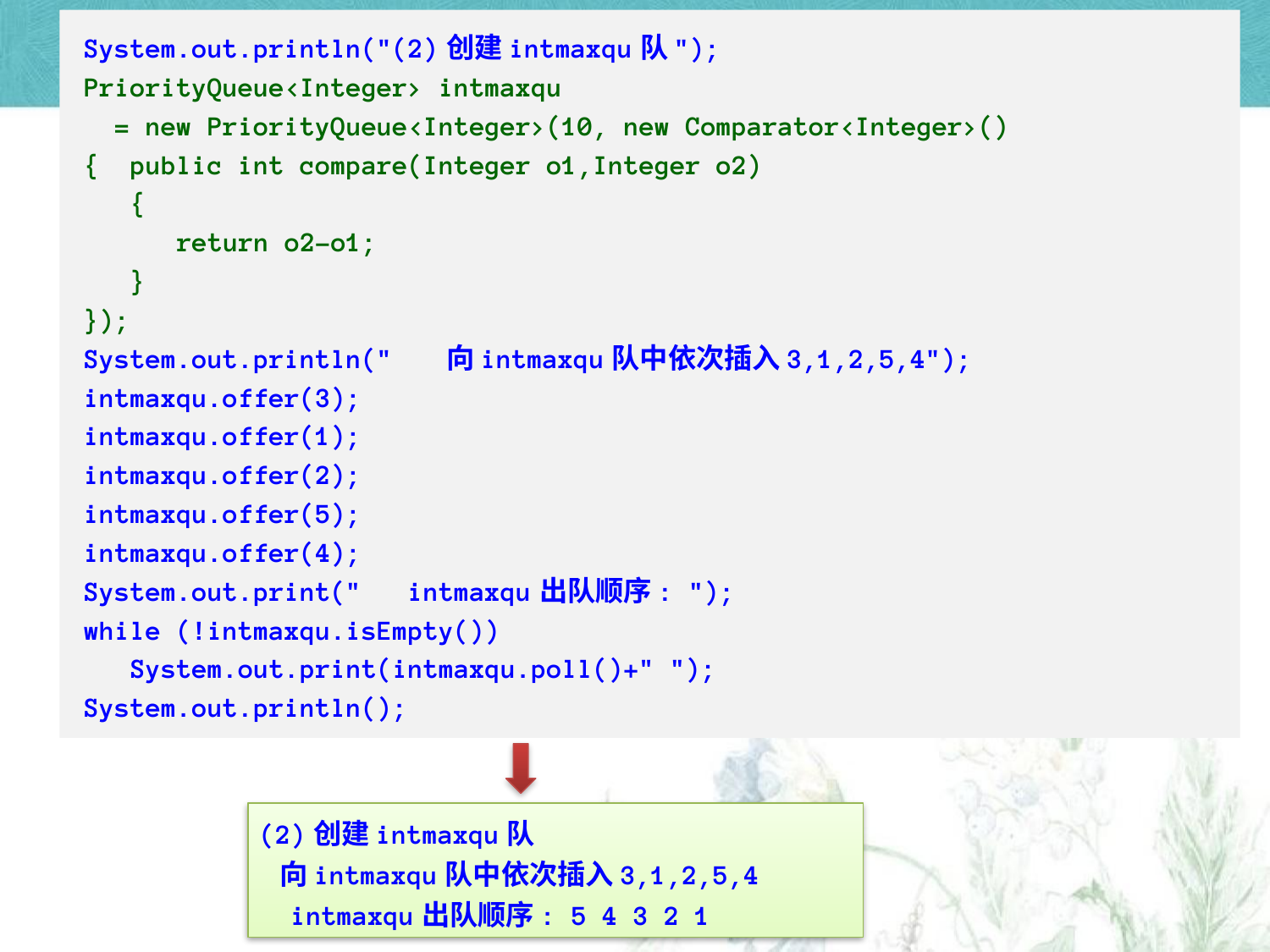

System.out.println("(2)创建intmaxqu队");
PriorityQueue<Integer> intmaxqu
  = new PriorityQueue<Integer>(10, new Comparator<Integer>()
{  public int compare(Integer o1,Integer o2)
   {
      return o2-o1;
   }
});
System.out.println("   向intmaxqu队中依次插入3,1,2,5,4");
intmaxqu.offer(3);
intmaxqu.offer(1);
intmaxqu.offer(2);
intmaxqu.offer(5);
intmaxqu.offer(4);
System.out.print("   intmaxqu出队顺序: ");
while (!intmaxqu.isEmpty())
   System.out.print(intmaxqu.poll()+" ");
System.out.println();

(2)创建intmaxqu队
  向intmaxqu队中依次插入3,1,2,5,4
  intmaxqu出队顺序: 5 4 3 2 1